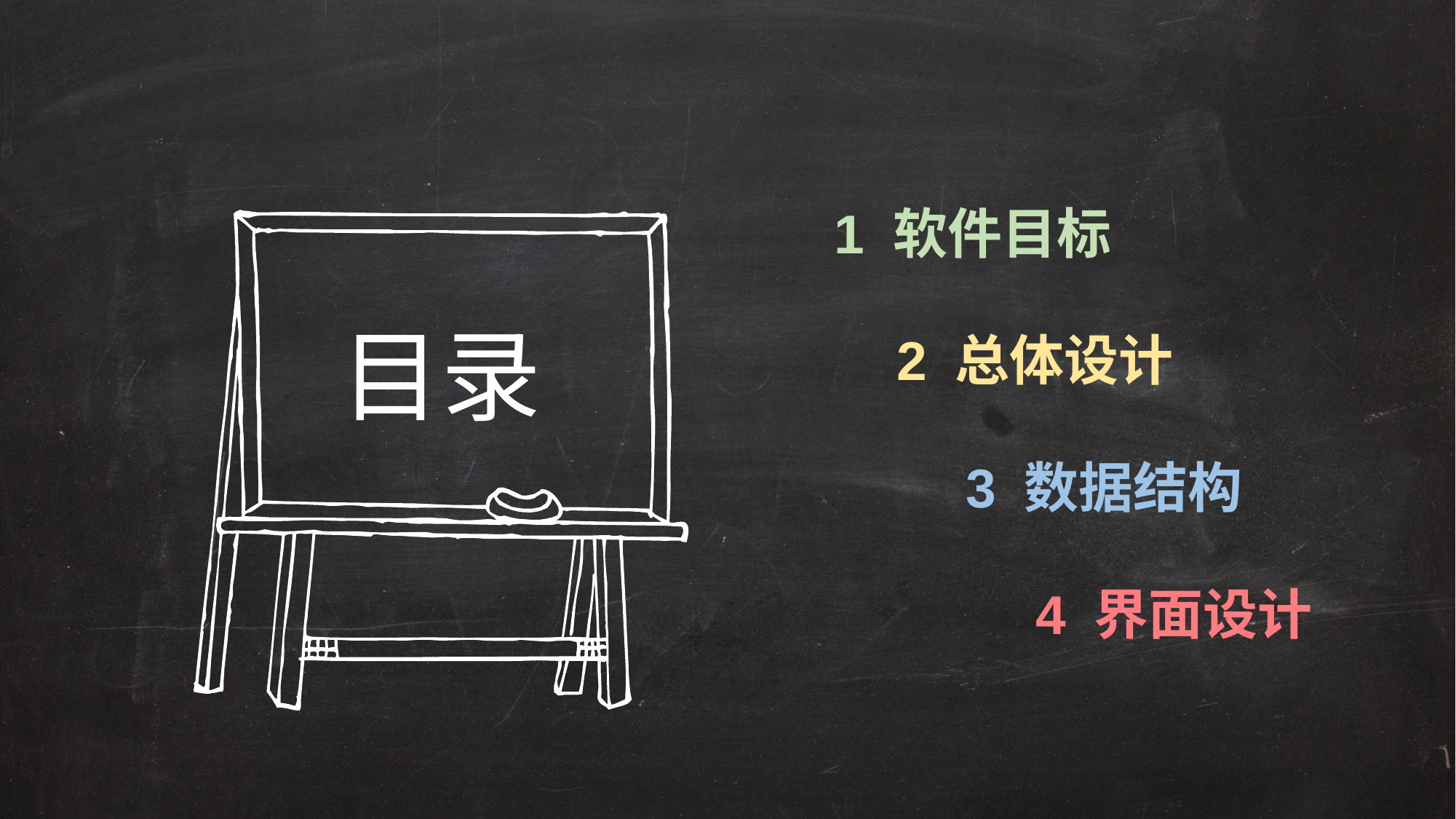

1 软件目标

目录
2 总体设计
3 数据结构
4 界面设计